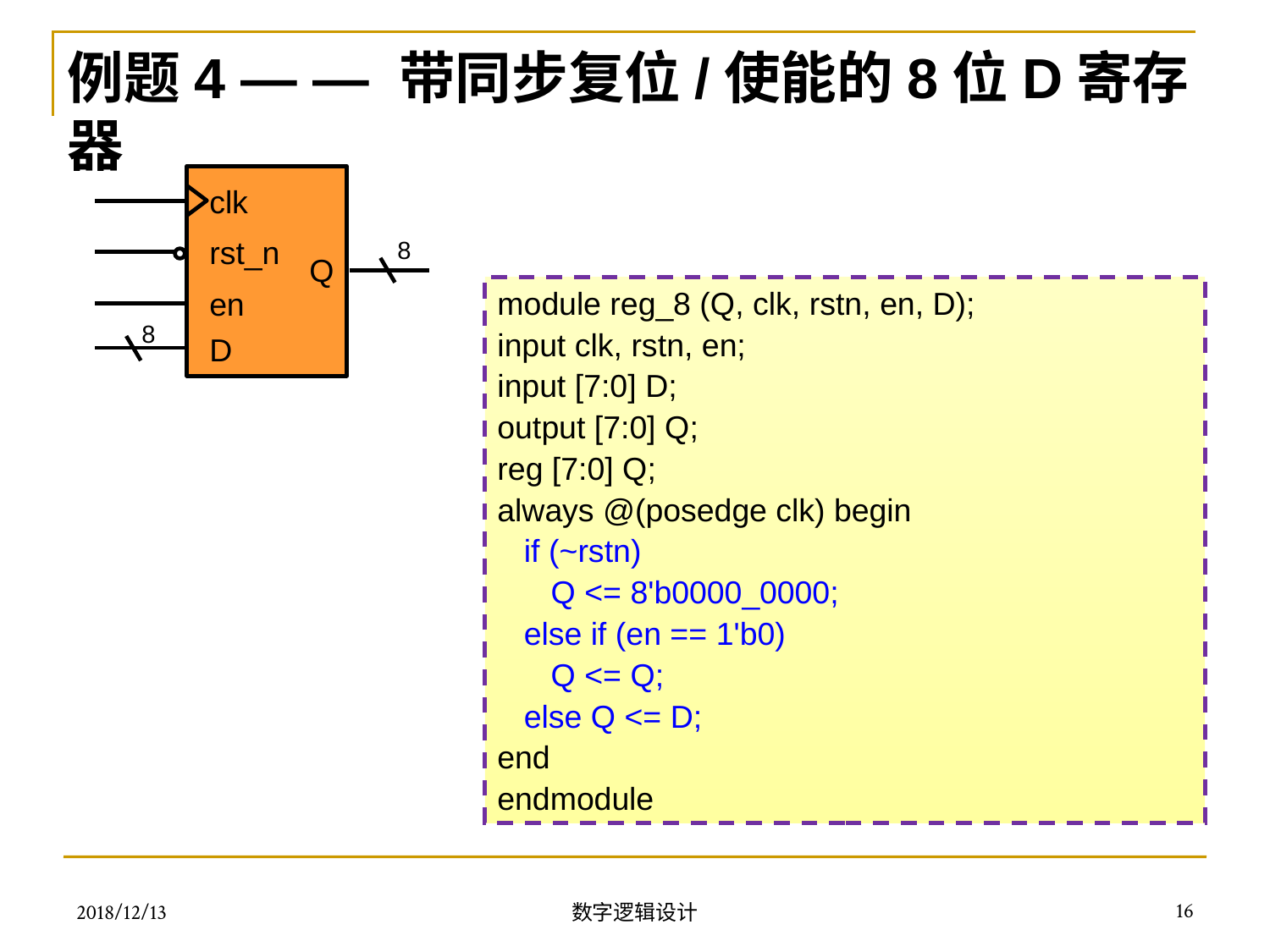

例题4 — — 带同步复位/使能的8位D寄存器

clk

rst_n
8
Q

module reg_8 (Q, clk, rstn, en, D);
input clk, rstn, en;
input [7:0] D;
output [7:0] Q;
reg [7:0] Q;
always @(posedge clk) begin
   if (~rstn)
      Q <= 8'b0000_0000;
   else if (en == 1'b0)
      Q <= Q;
   else Q <= D;
end
endmodule
en
8
D
2018/12/13
16
数字逻辑设计